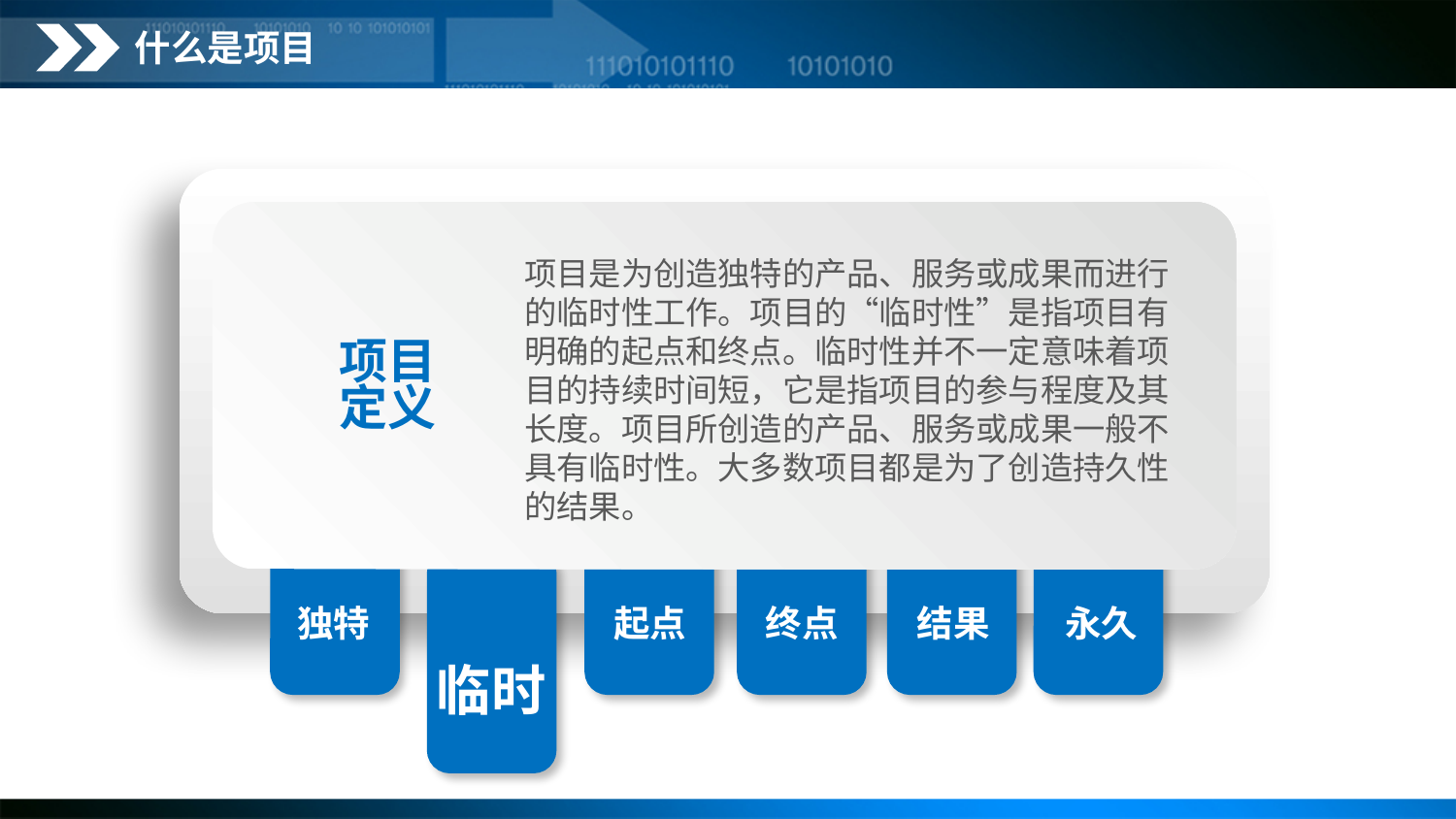

什么是项目

项目是为创造独特的产品、服务或成果而进行的临时性工作。项目的“临时性”是指项目有明确的起点和终点。临时性并不一定意味着项目的持续时间短，它是指项目的参与程度及其长度。项目所创造的产品、服务或成果一般不具有临时性。大多数项目都是为了创造持久性的结果。
项目
定义

独特

起点

终点

结果

永久

临时